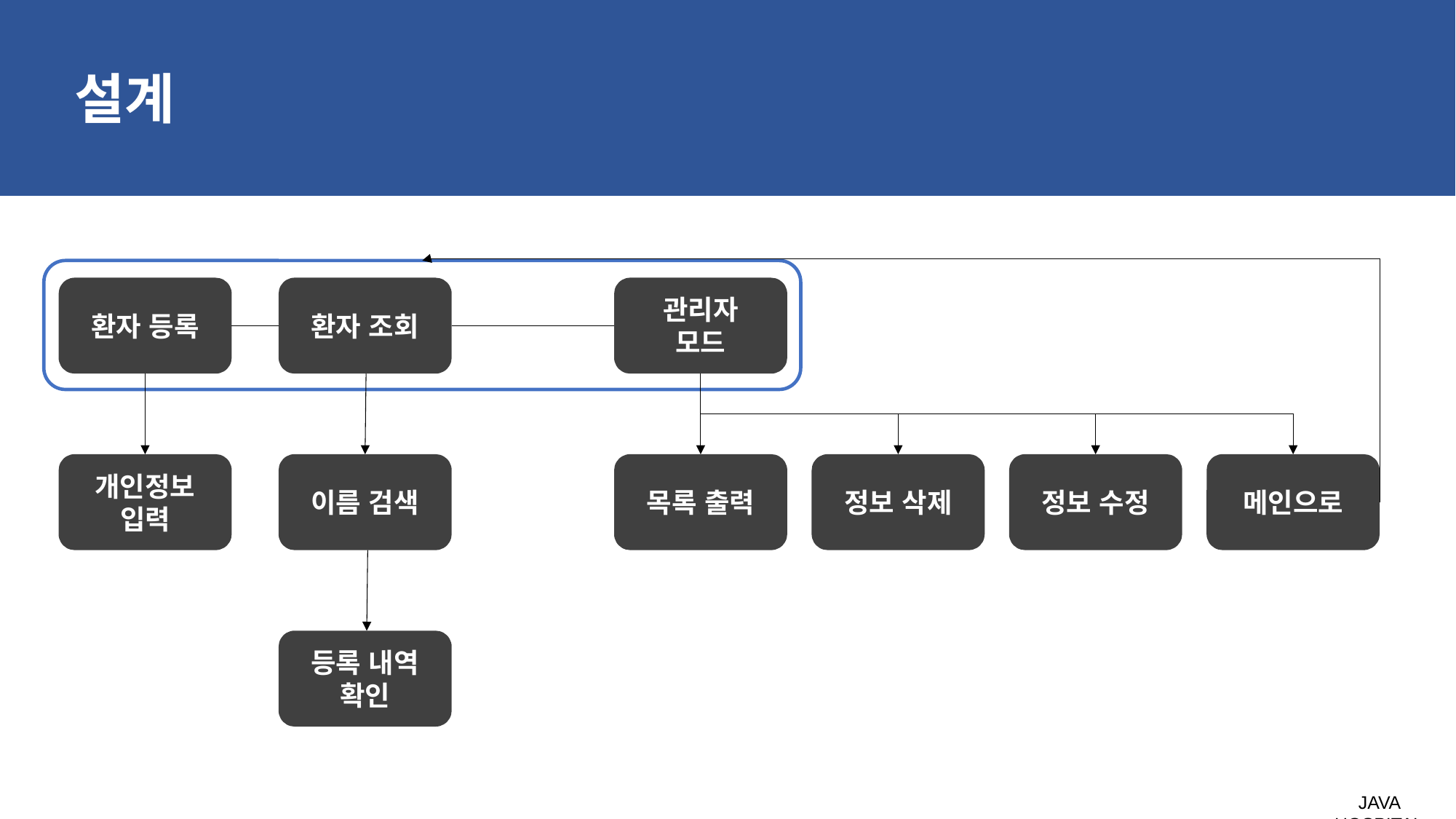

설계

환자 등록
환자 조회
관리자
모드
개인정보
입력
이름 검색
목록 출력
정보 삭제
정보 수정
메인으로
등록 내역
확인
JAVA HOSPITAL